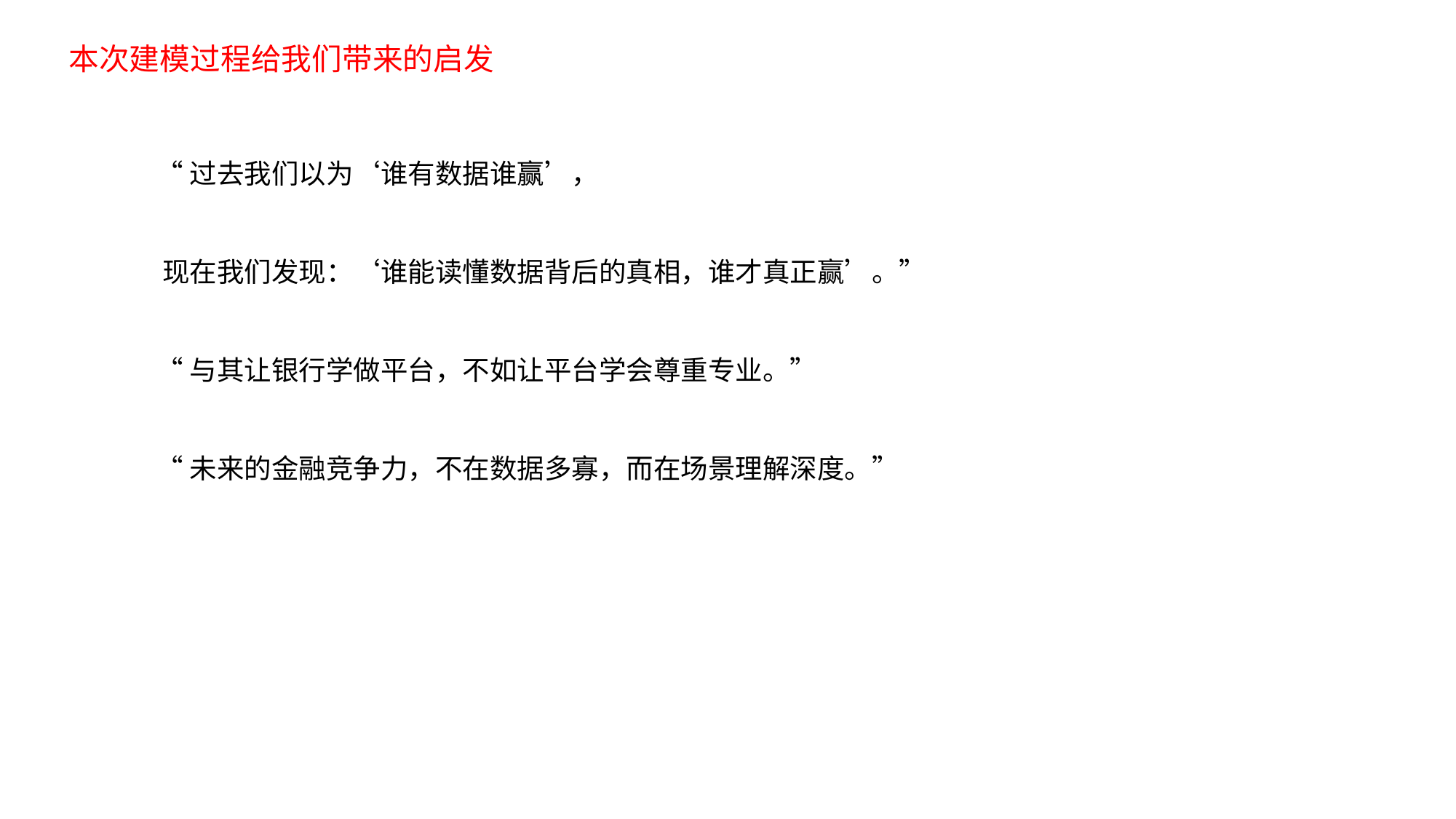

本次建模过程给我们带来的启发
    “过去我们以为‘谁有数据谁赢’，

    现在我们发现：‘谁能读懂数据背后的真相，谁才真正赢’。”

    “与其让银行学做平台，不如让平台学会尊重专业。”

    “未来的金融竞争力，不在数据多寡，而在场景理解深度。”